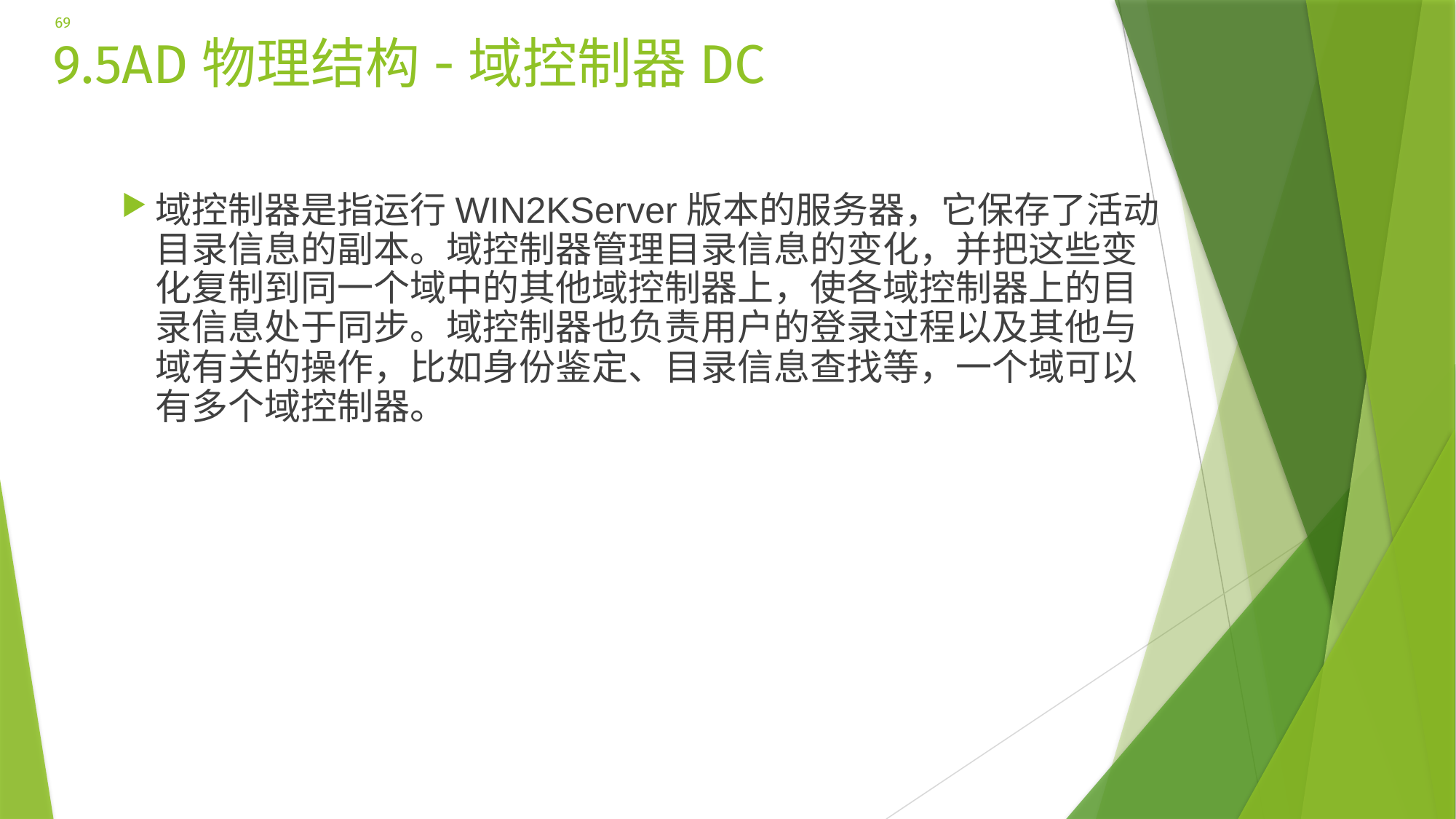

69
# 9.5AD物理结构-域控制器DC
域控制器是指运行WIN2KServer版本的服务器，它保存了活动目录信息的副本。域控制器管理目录信息的变化，并把这些变化复制到同一个域中的其他域控制器上，使各域控制器上的目录信息处于同步。域控制器也负责用户的登录过程以及其他与域有关的操作，比如身份鉴定、目录信息查找等，一个域可以有多个域控制器。